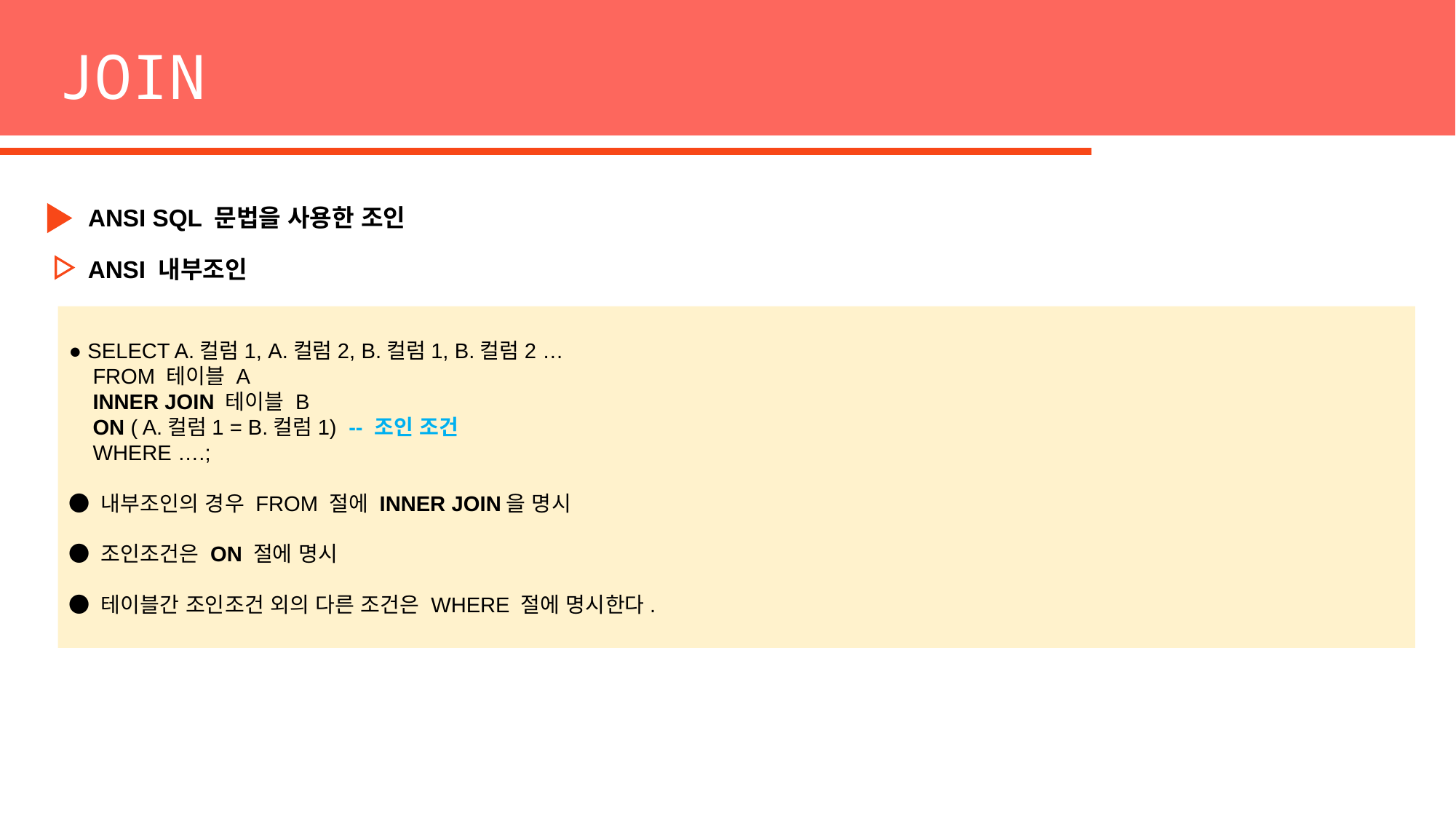

JOIN
ANSI SQL 문법을 사용한 조인

ANSI 내부조인

● SELECT A.컬럼1, A.컬럼2, B.컬럼1, B.컬럼2 …
    FROM 테이블 A
    INNER JOIN 테이블 B
    ON ( A.컬럼1 = B.컬럼1)  -- 조인 조건
    WHERE ….;

● 내부조인의 경우 FROM 절에 INNER JOIN을 명시

● 조인조건은 ON 절에 명시

● 테이블간 조인조건 외의 다른 조건은 WHERE 절에 명시한다.